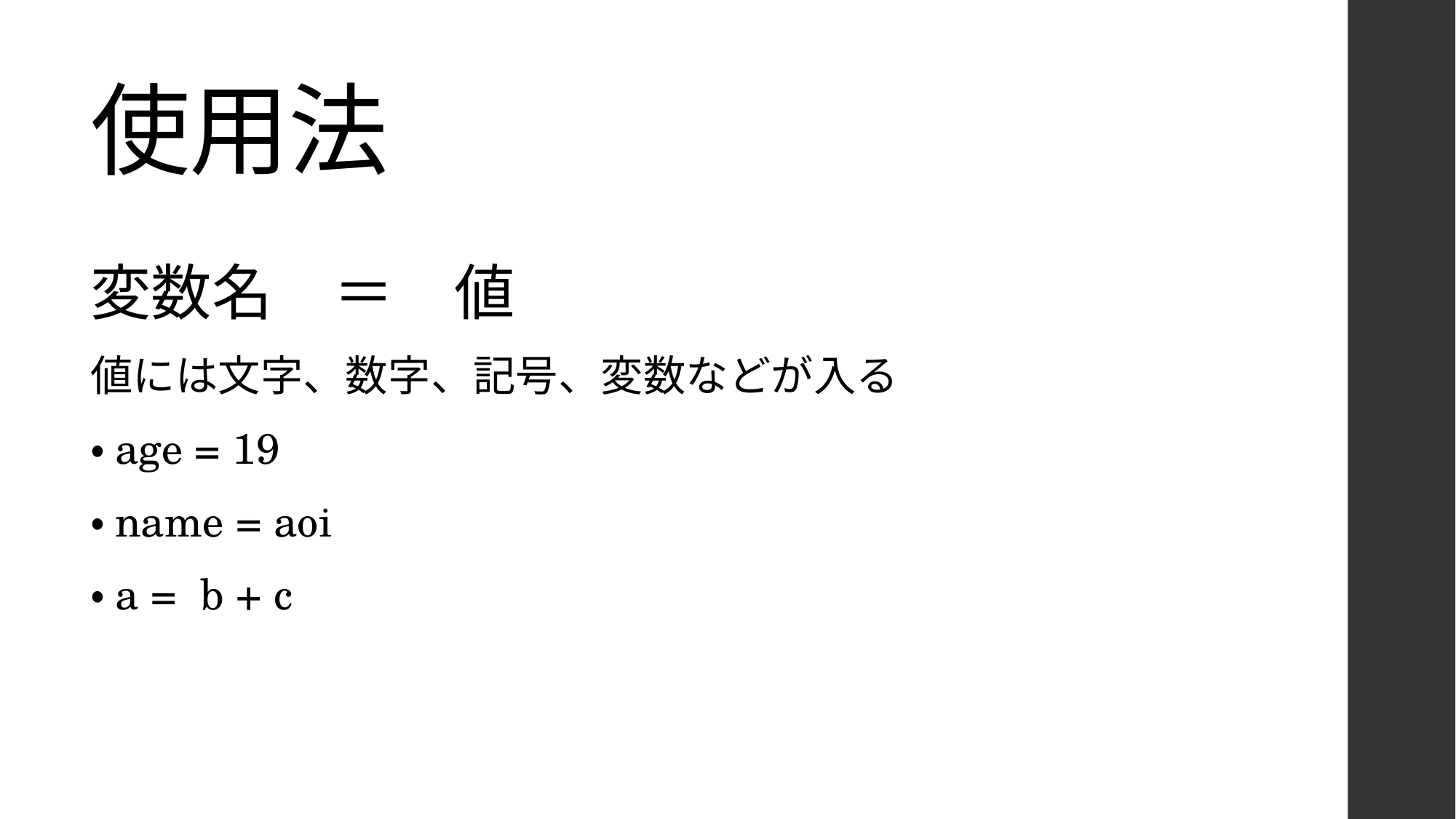

# 使用法
変数名　＝　値
値には文字、数字、記号、変数などが入る
・age = 19
・name = aoi
・a =  b + c